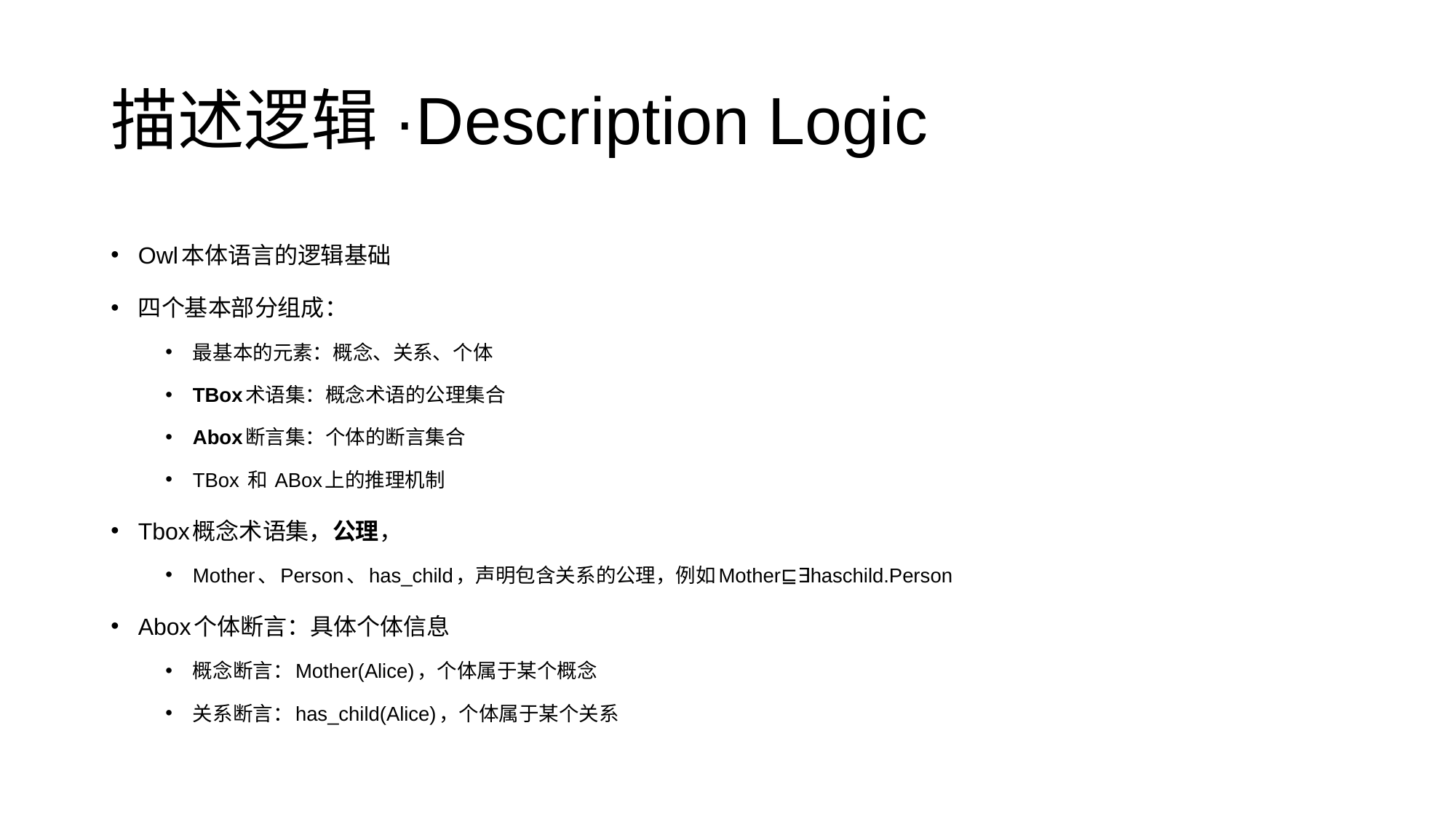

# 描述逻辑·Description Logic
Owl本体语言的逻辑基础
四个基本部分组成：
最基本的元素：概念、关系、个体
TBox术语集：概念术语的公理集合
Abox断言集：个体的断言集合
TBox 和 ABox上的推理机制
Tbox概念术语集，公理，
Mother、Person、has_child，声明包含关系的公理，例如Mother⊑∃haschild.Person
Abox个体断言：具体个体信息
概念断言：Mother(Alice)，个体属于某个概念
关系断言：has_child(Alice)，个体属于某个关系